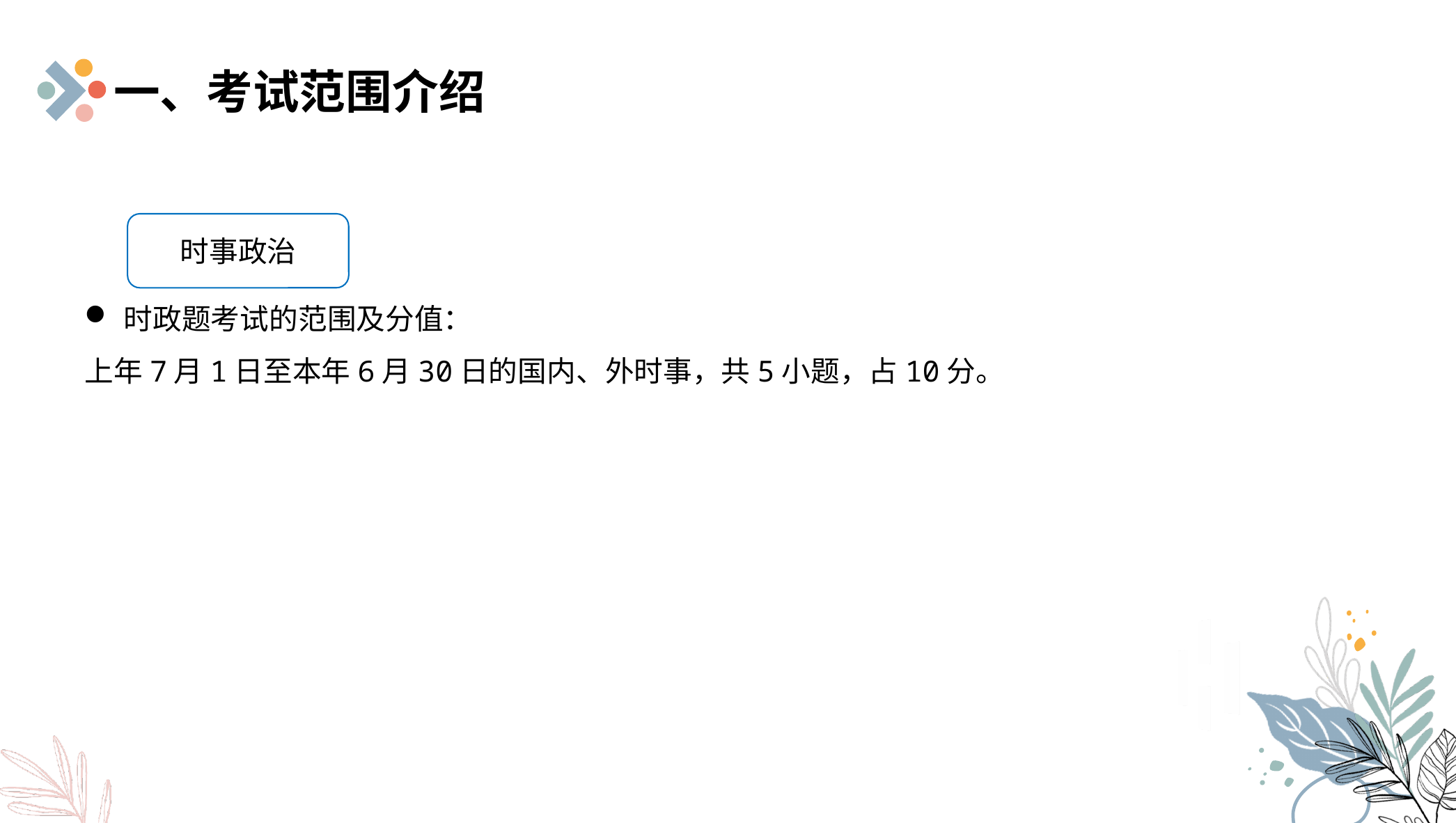

一、考试范围介绍

时政题考试的范围及分值：
上年7月1日至本年6月30日的国内、外时事，共5小题，占10分。
时事政治